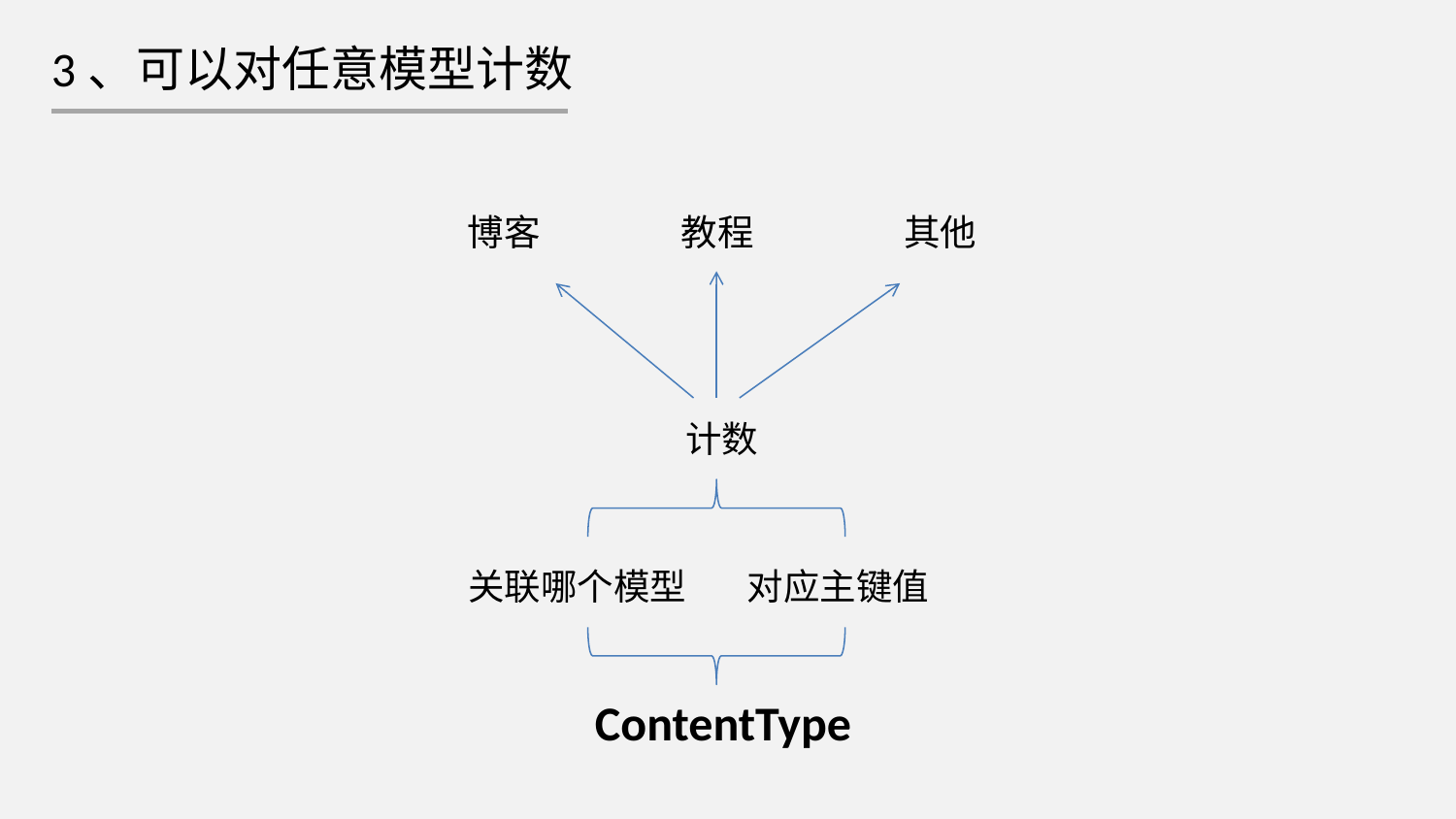

3、可以对任意模型计数
博客
教程
其他
计数

关联哪个模型
对应主键值

ContentType